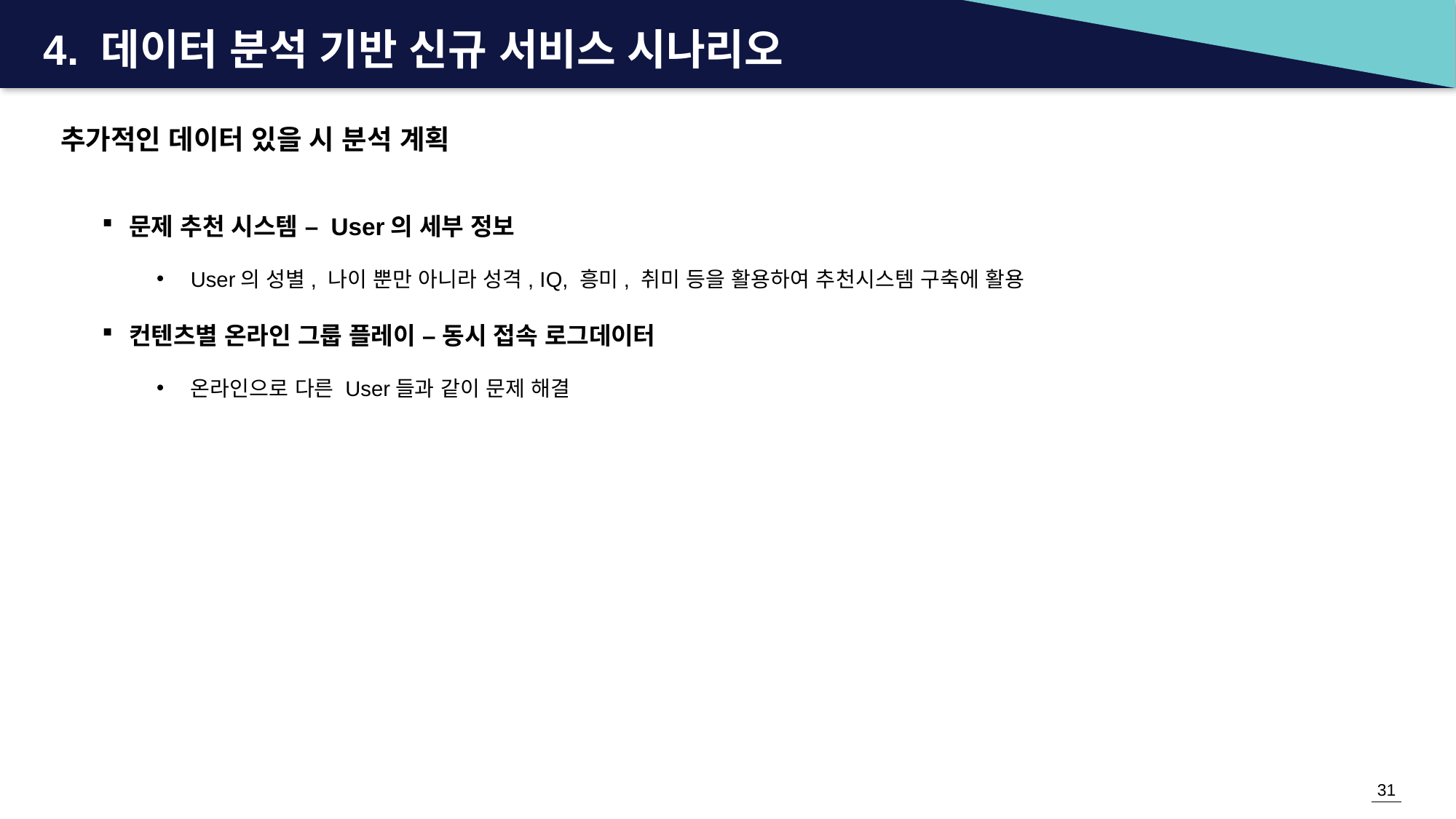

# 4. 데이터 분석 기반 신규 서비스 시나리오
추가적인 데이터 있을 시 분석 계획
문제 추천 시스템 – User의 세부 정보
User의 성별, 나이 뿐만 아니라 성격, IQ, 흥미, 취미 등을 활용하여 추천시스템 구축에 활용
컨텐츠별 온라인 그룹 플레이 – 동시 접속 로그데이터
온라인으로 다른 User들과 같이 문제 해결